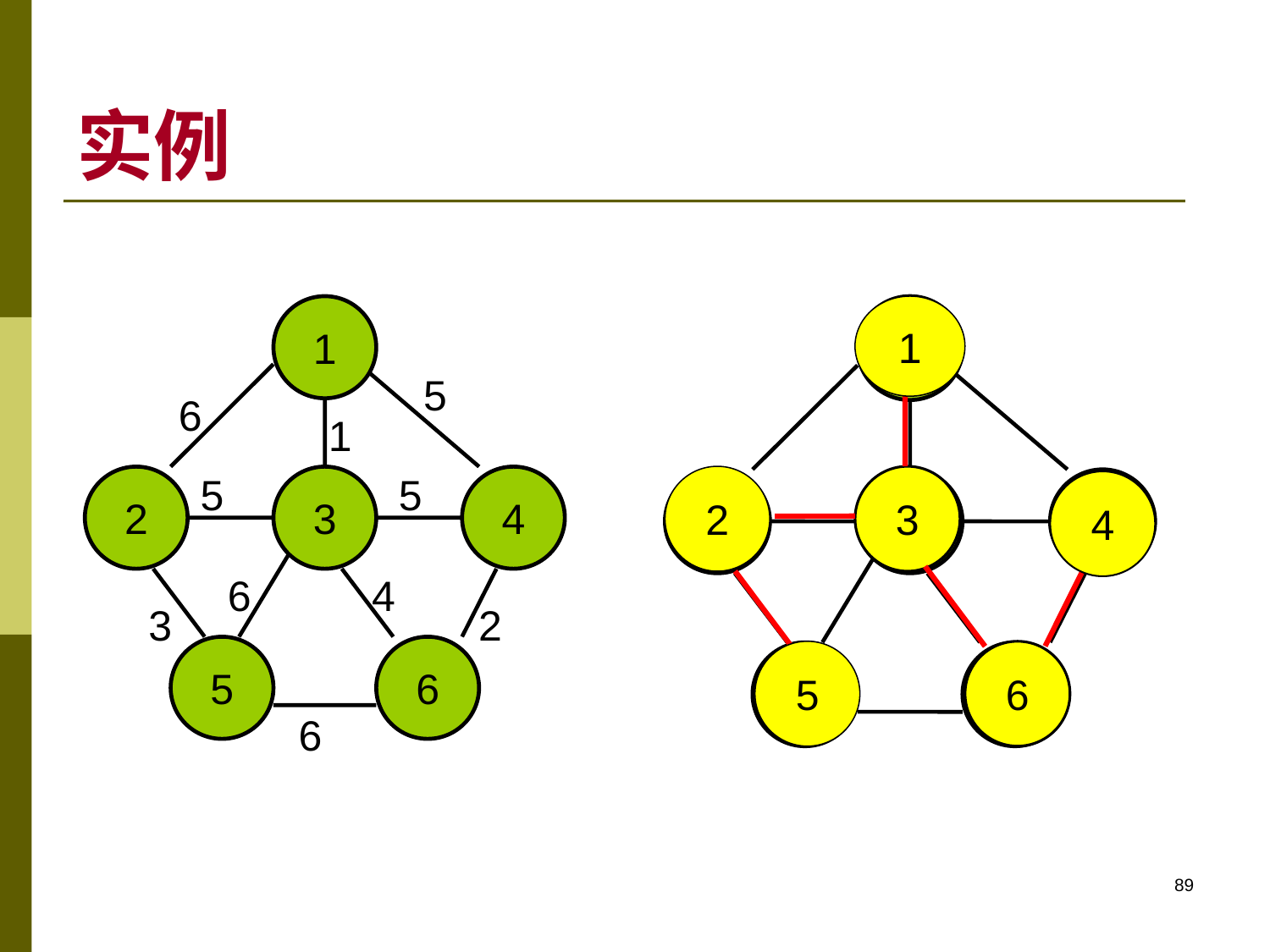

# 实例
1

2
3
4

5
6

5
6
1
5
5
4
6
3
2
6
1

2
3
4

5
6

1

3
2

4

6

5
89